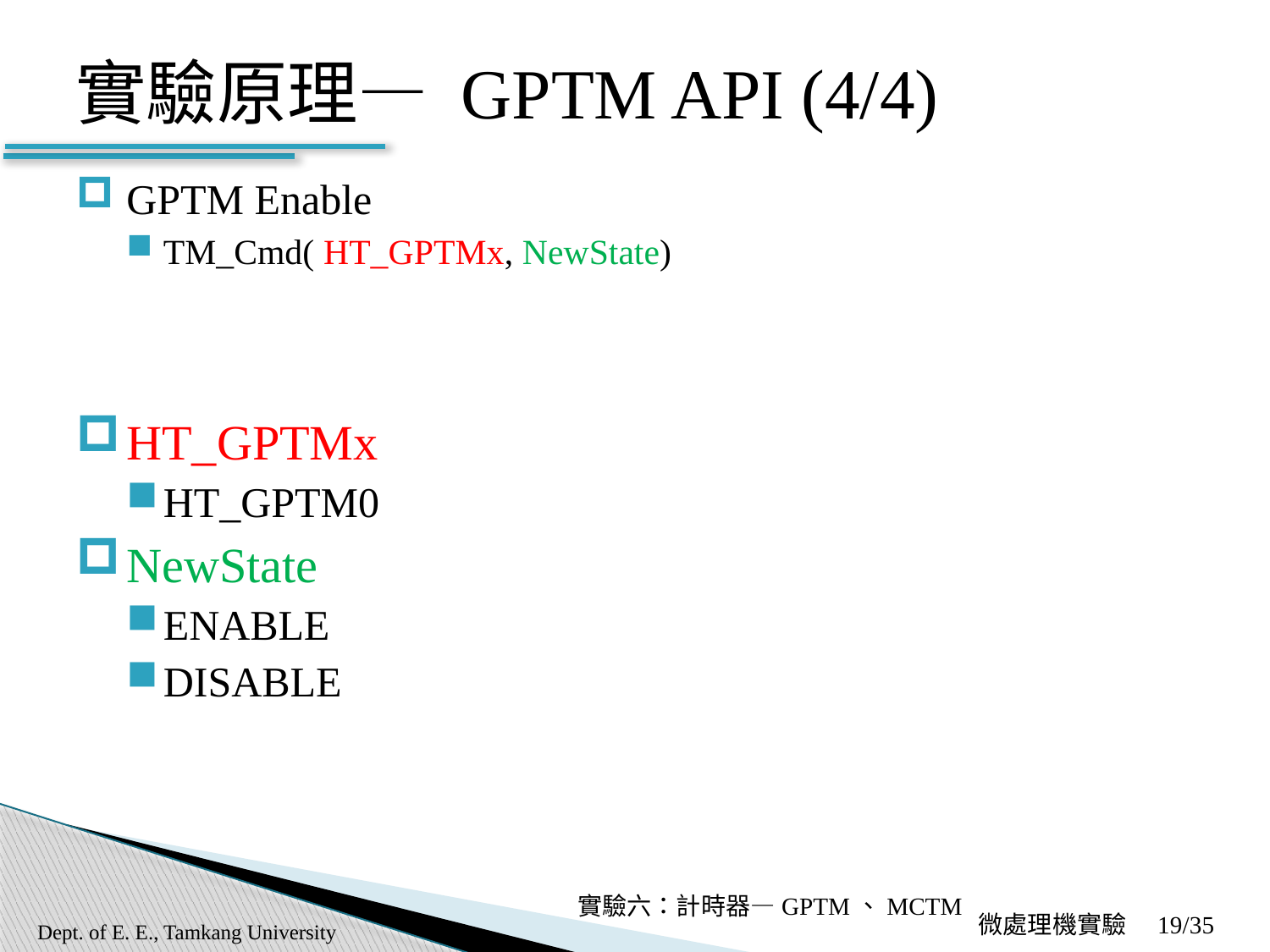

# 實驗原理— GPTM API (4/4)
GPTM Enable
TM_Cmd( HT_GPTMx, NewState)

HT_GPTMx
HT_GPTM0
NewState
ENABLE
DISABLE